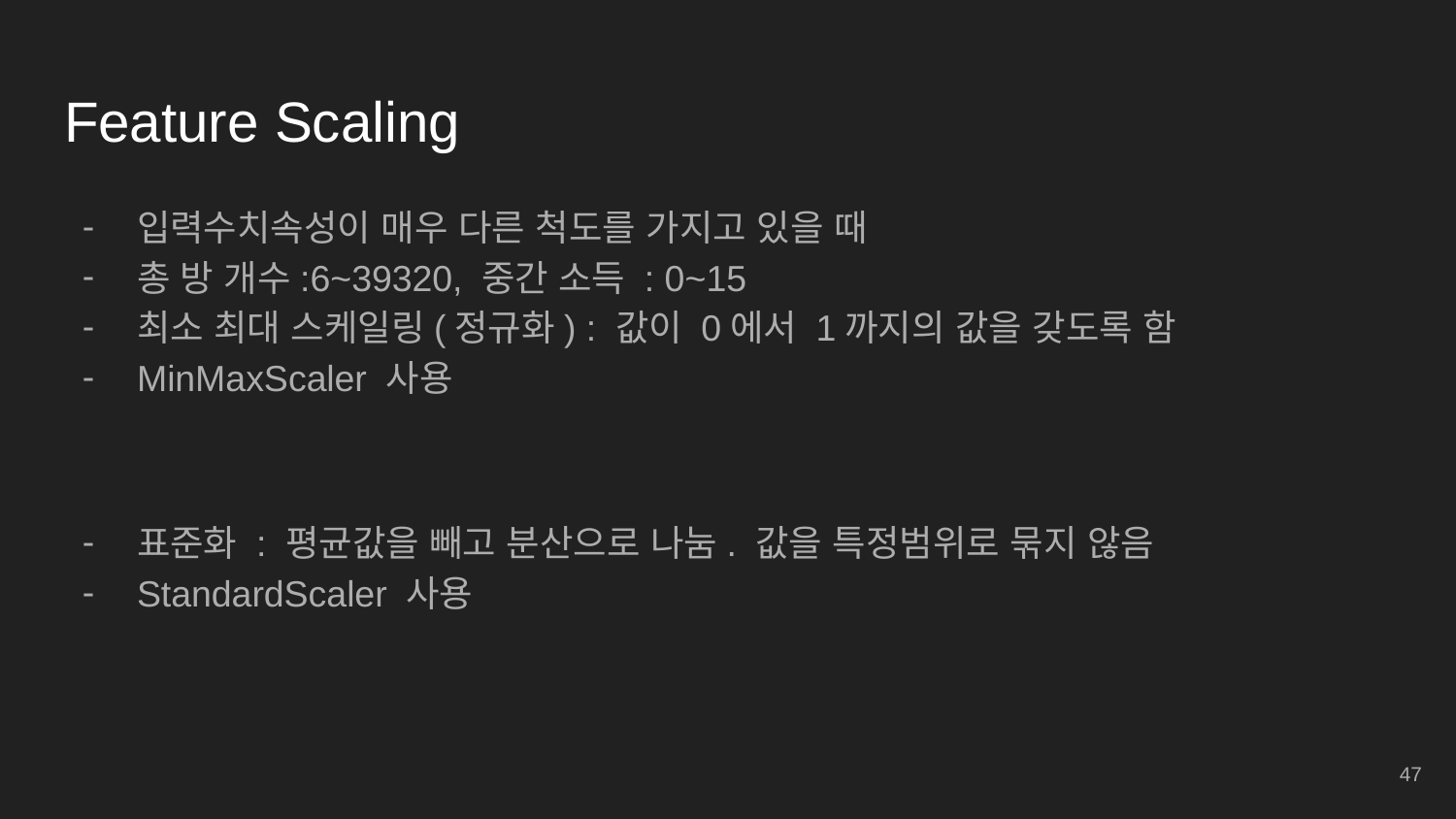

# Feature Scaling
입력수치속성이 매우 다른 척도를 가지고 있을 때
총 방 개수:6~39320, 중간 소득 : 0~15
최소 최대 스케일링(정규화) : 값이 0에서 1까지의 값을 갖도록 함
MinMaxScaler 사용

표준화 : 평균값을 빼고 분산으로 나눔. 값을 특정범위로 묶지 않음
StandardScaler 사용
47